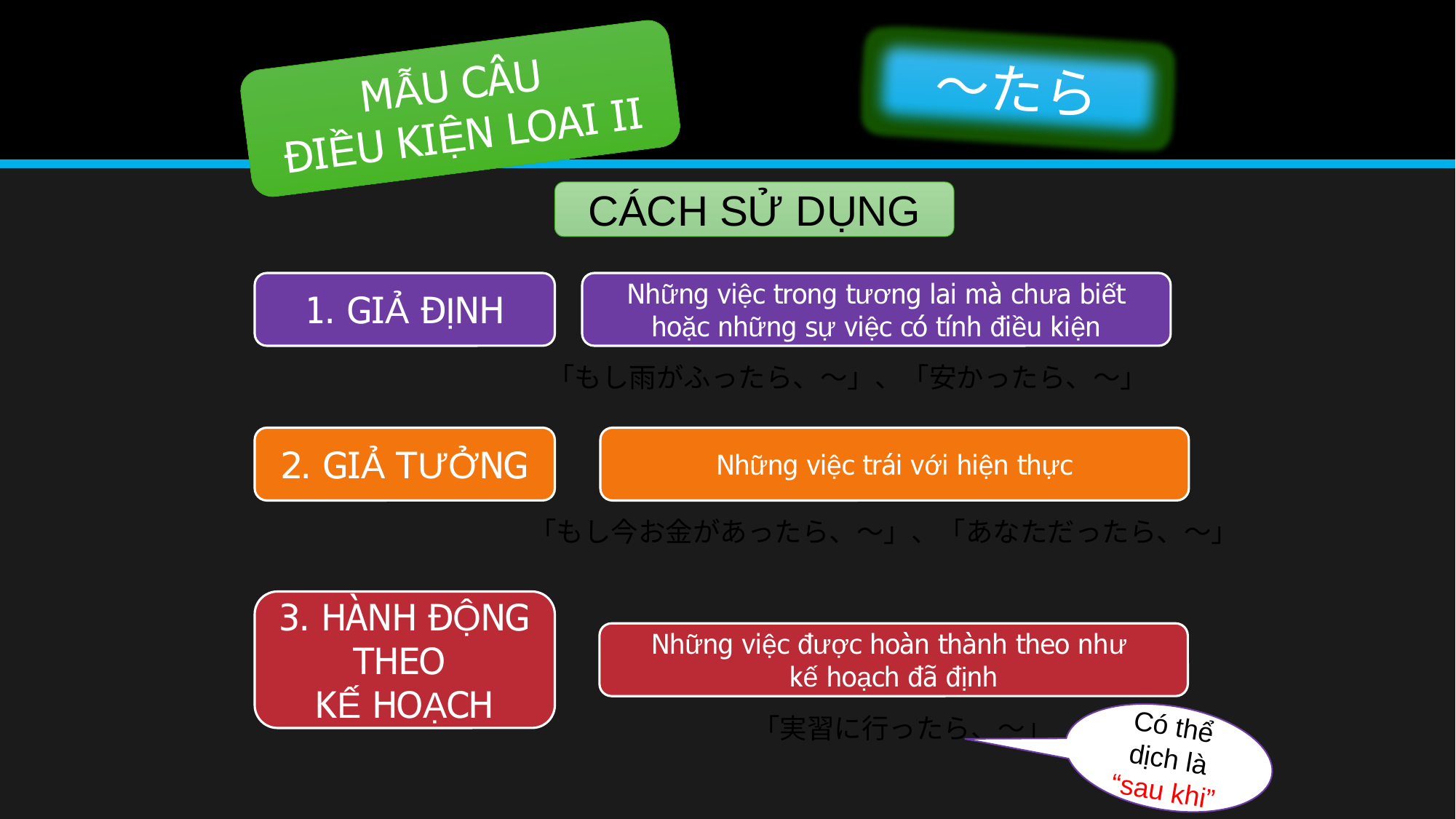

～たら
MẪU CÂU
ĐIỀU KIỆN LOAI II
CÁCH SỬ DỤNG
1. GIẢ ĐỊNH
Những việc trong tương lai mà chưa biết hoặc những sự việc có tính điều kiện
「もし雨がふったら、～」、「安かったら、～」
2. GIẢ TƯỞNG
Những việc trái với hiện thực
「もし今お金があったら、～」、「あなただったら、～」
3. HÀNH ĐỘNG THEO
KẾ HOẠCH
Những việc được hoàn thành theo như
kế hoạch đã định
「実習に行ったら、～」
Có thể dịch là “sau khi”